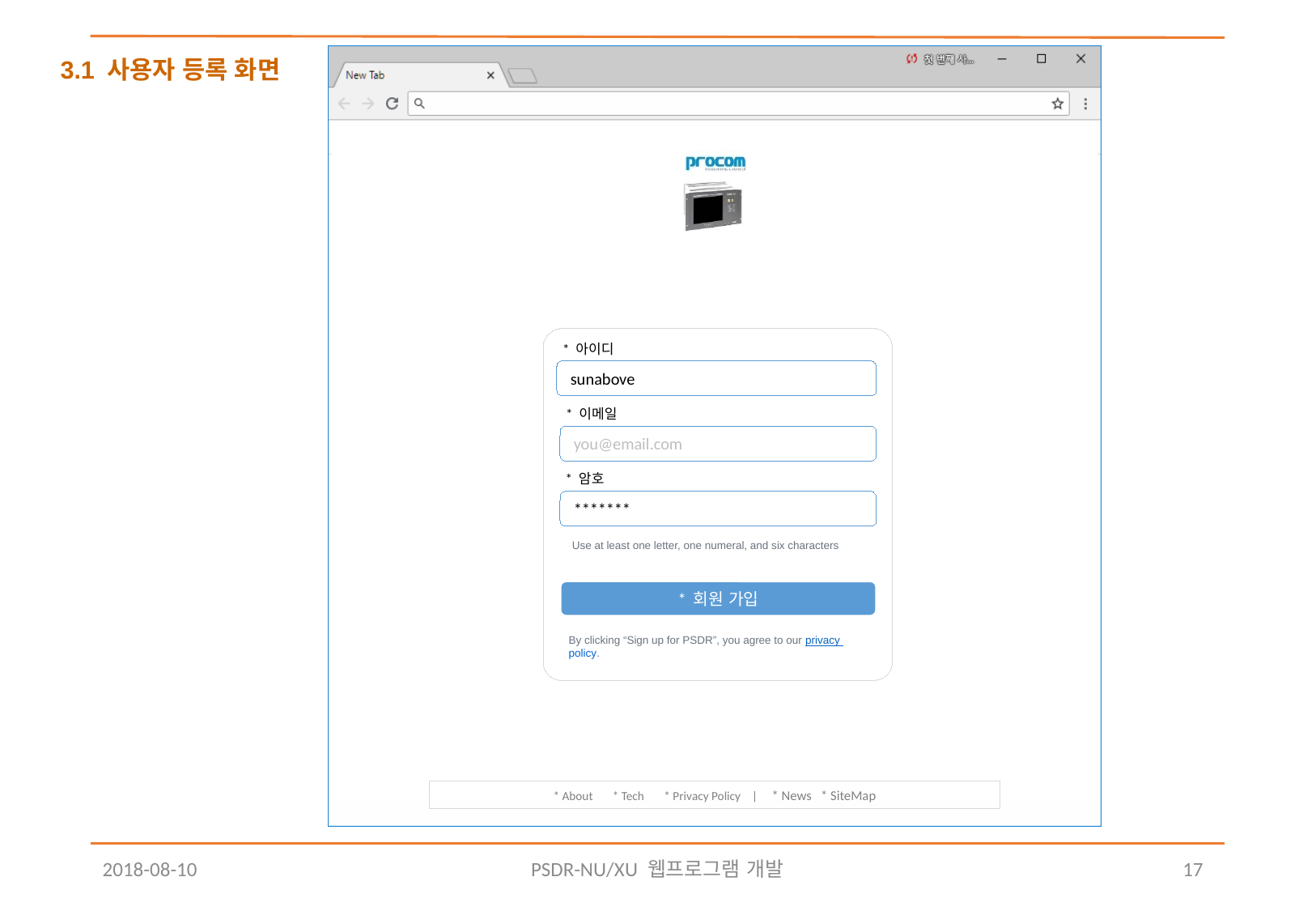

# 3.1 사용자 등록 화면

* 아이디
sunabove
* 이메일
you@email.com
* 암호
*******
Use at least one letter, one numeral, and six characters
* 회원 가입
By clicking “Sign up for PSDR”, you agree to our privacy policy.
2018-08-10
PSDR-NU/XU 웹프로그램 개발
17